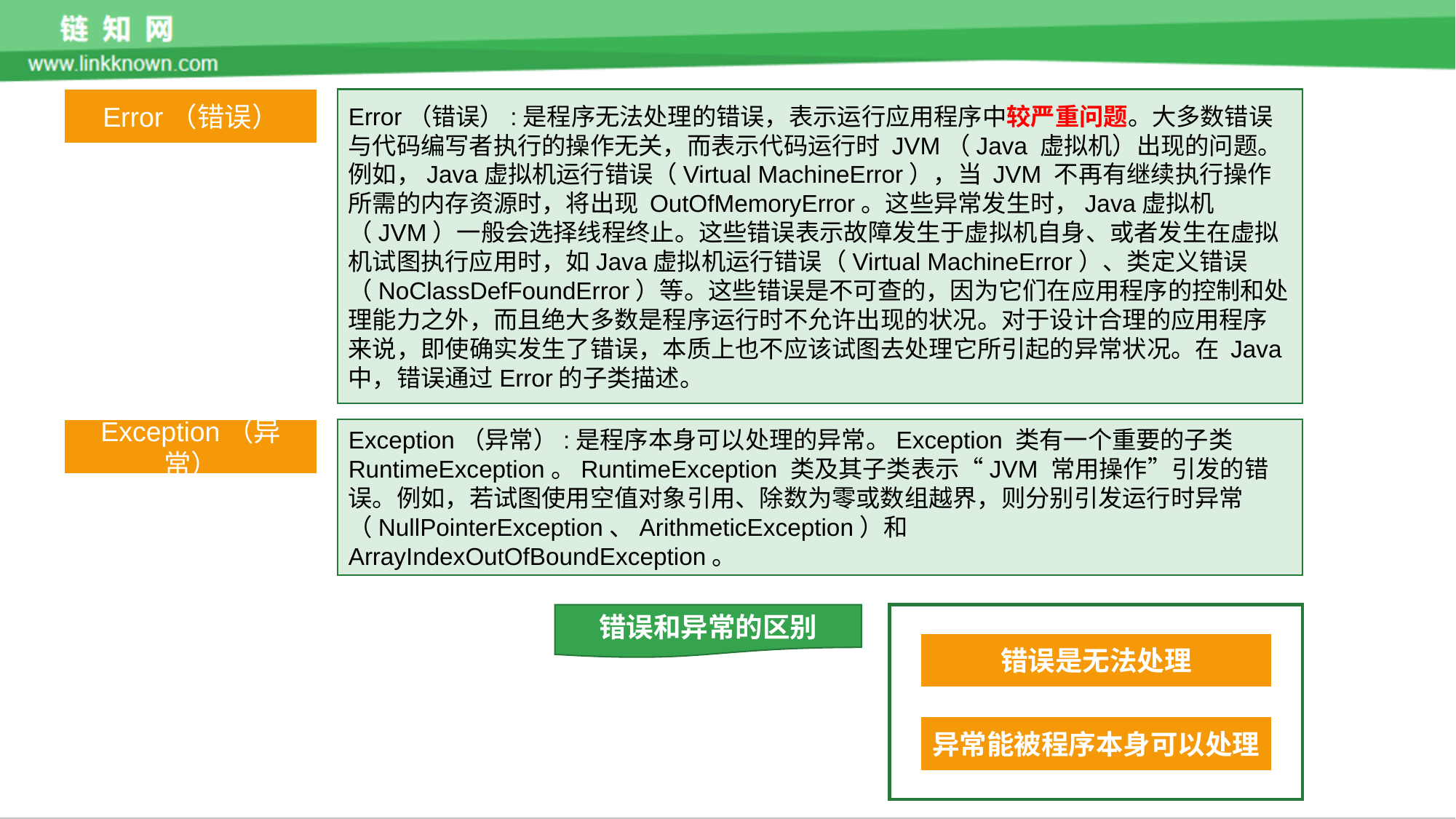

Error（错误）
Error（错误）:是程序无法处理的错误，表示运行应用程序中较严重问题。大多数错误与代码编写者执行的操作无关，而表示代码运行时 JVM（Java 虚拟机）出现的问题。例如，Java虚拟机运行错误（Virtual MachineError），当 JVM 不再有继续执行操作所需的内存资源时，将出现 OutOfMemoryError。这些异常发生时，Java虚拟机（JVM）一般会选择线程终止。这些错误表示故障发生于虚拟机自身、或者发生在虚拟机试图执行应用时，如Java虚拟机运行错误（Virtual MachineError）、类定义错误（NoClassDefFoundError）等。这些错误是不可查的，因为它们在应用程序的控制和处理能力之外，而且绝大多数是程序运行时不允许出现的状况。对于设计合理的应用程序来说，即使确实发生了错误，本质上也不应该试图去处理它所引起的异常状况。在 Java中，错误通过Error的子类描述。
Exception（异常）
Exception（异常）:是程序本身可以处理的异常。Exception 类有一个重要的子类 RuntimeException。RuntimeException 类及其子类表示“JVM 常用操作”引发的错误。例如，若试图使用空值对象引用、除数为零或数组越界，则分别引发运行时异常（NullPointerException、ArithmeticException）和 ArrayIndexOutOfBoundException。
错误和异常的区别

错误是无法处理
异常能被程序本身可以处理